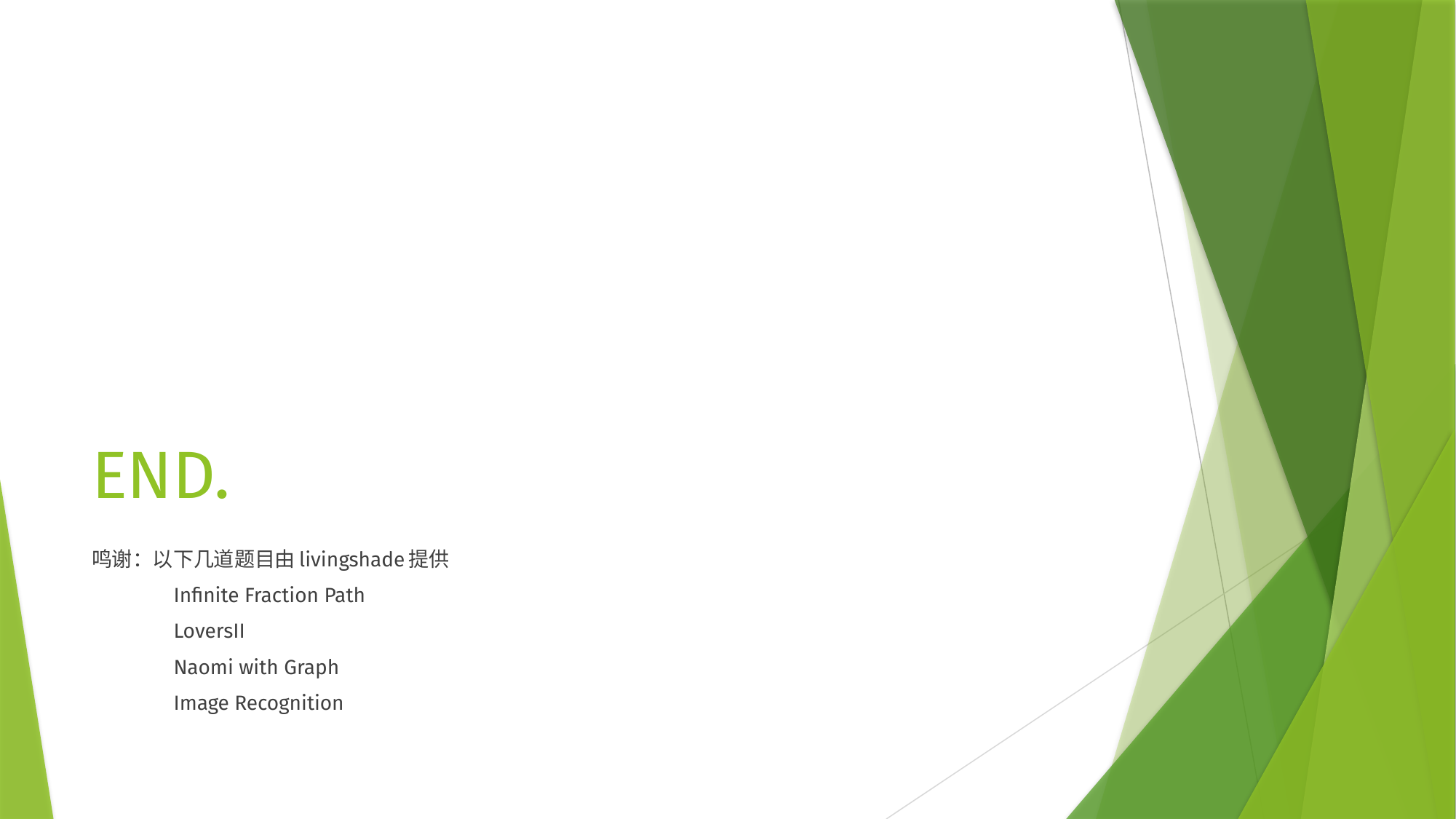

# END.
鸣谢：以下几道题目由livingshade提供
	Infinite Fraction Path
	LoversII
	Naomi with Graph
	Image Recognition